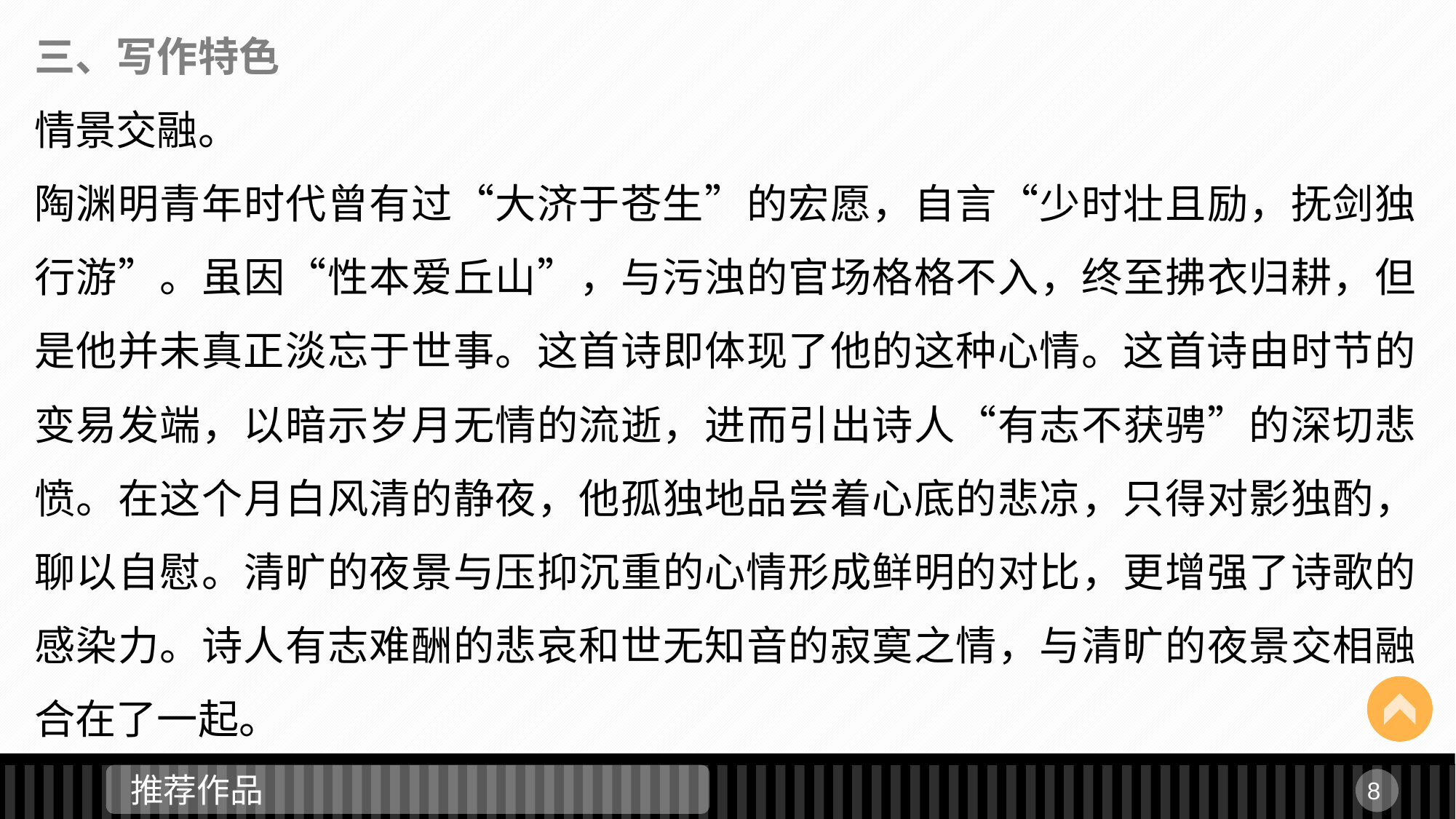

三、写作特色
情景交融。
陶渊明青年时代曾有过“大济于苍生”的宏愿，自言“少时壮且励，抚剑独行游”。虽因“性本爱丘山”，与污浊的官场格格不入，终至拂衣归耕，但是他并未真正淡忘于世事。这首诗即体现了他的这种心情。这首诗由时节的变易发端，以暗示岁月无情的流逝，进而引出诗人“有志不获骋”的深切悲愤。在这个月白风清的静夜，他孤独地品尝着心底的悲凉，只得对影独酌，聊以自慰。清旷的夜景与压抑沉重的心情形成鲜明的对比，更增强了诗歌的感染力。诗人有志难酬的悲哀和世无知音的寂寞之情，与清旷的夜景交相融合在了一起。